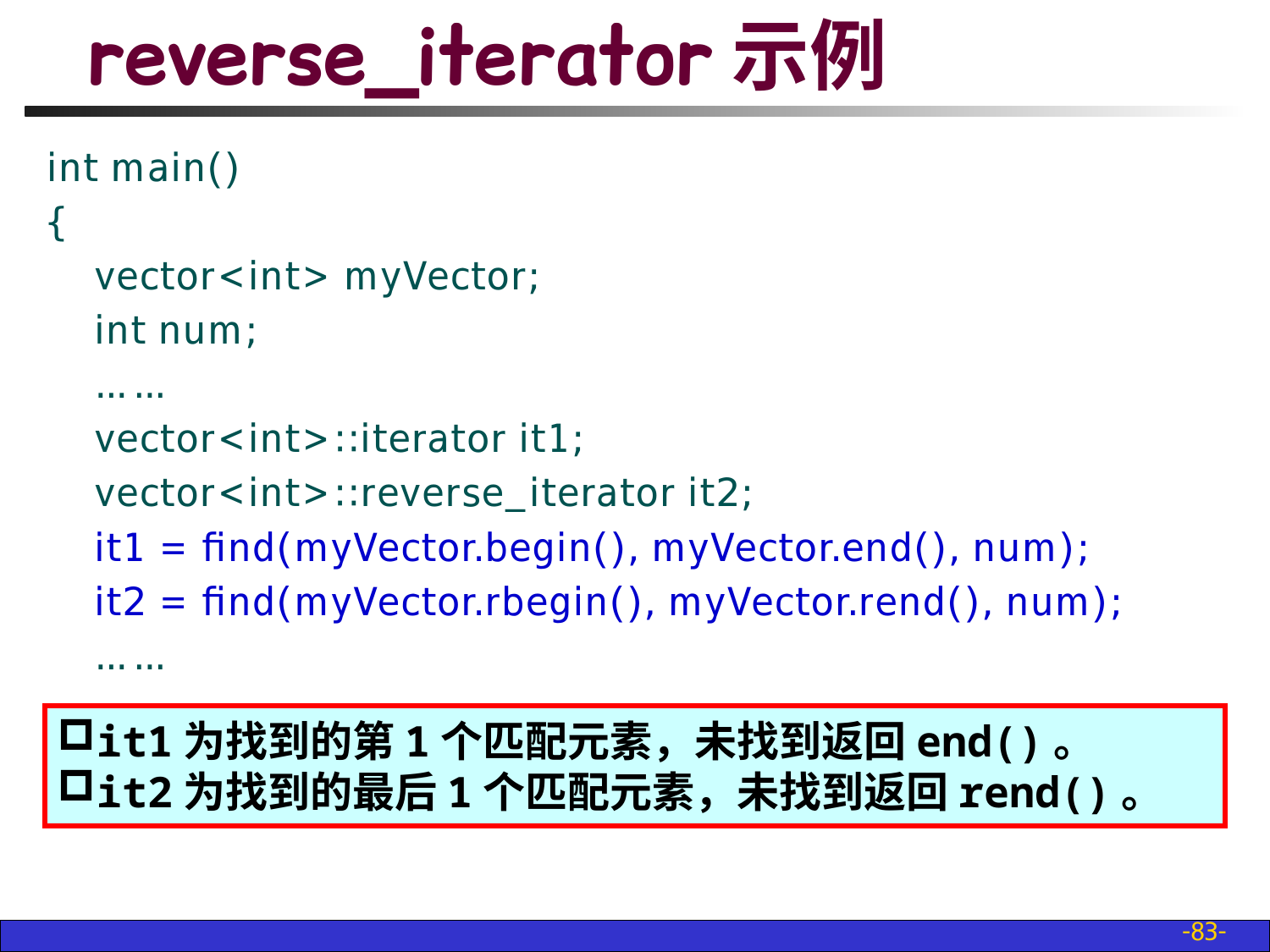

# reverse_iterator示例
int main()
{
	vector<int> myVector;
	int num;
	……
	vector<int>::iterator it1;
	vector<int>::reverse_iterator it2;
	it1 = find(myVector.begin(), myVector.end(), num);
	it2 = find(myVector.rbegin(), myVector.rend(), num);
	……
it1为找到的第1个匹配元素，未找到返回end()。
it2为找到的最后1个匹配元素，未找到返回rend()。
-83-